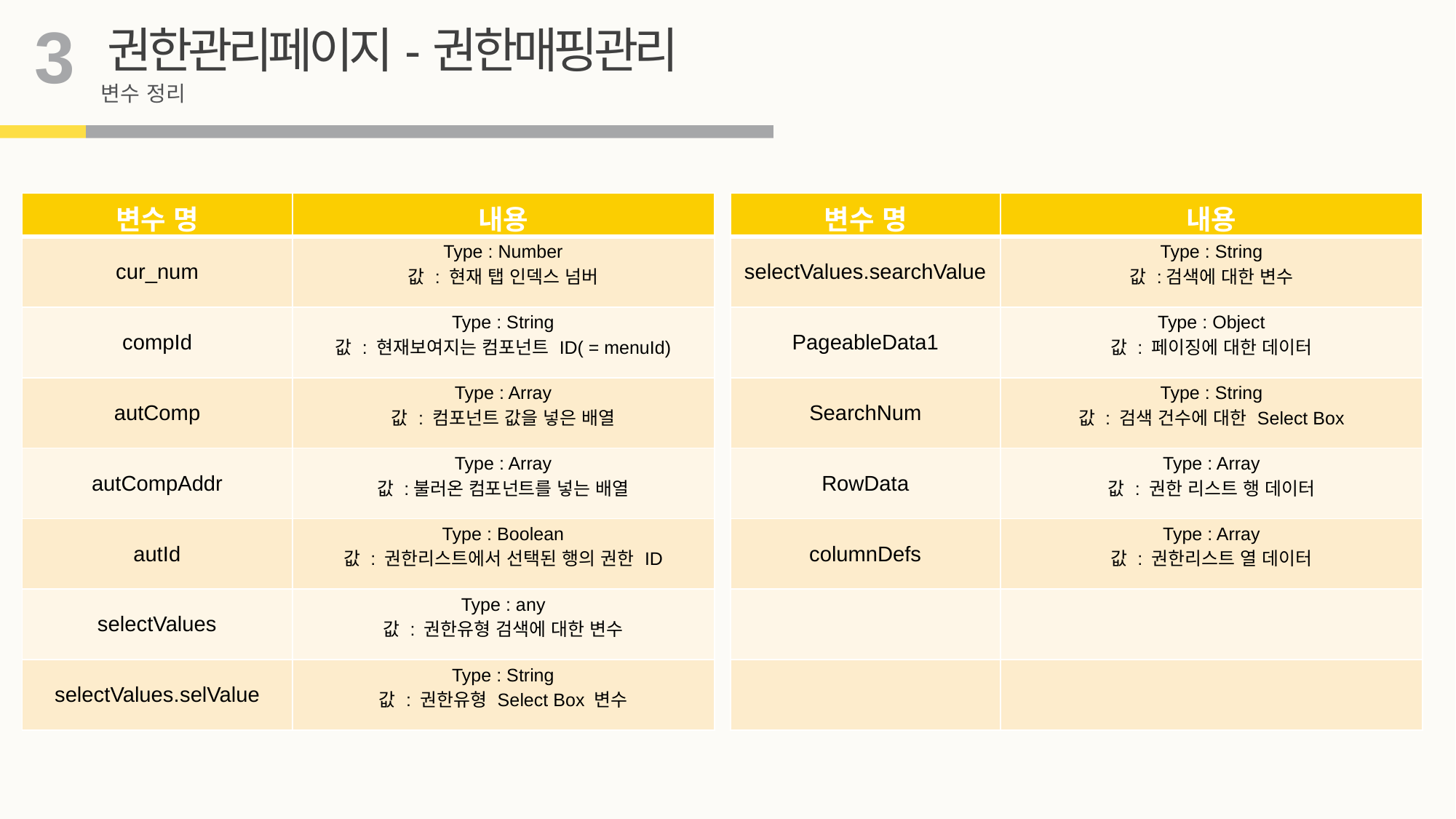

3
권한관리페이지-권한매핑관리
변수 정리

| 변수 명 | 내용 |
| --- | --- |
| cur\_num | Type : Number 값 : 현재 탭 인덱스 넘버 |
| compId | Type : String 값 : 현재보여지는 컴포넌트 ID( = menuId) |
| autComp | Type : Array 값 : 컴포넌트 값을 넣은 배열 |
| autCompAddr | Type : Array 값 :불러온 컴포넌트를 넣는 배열 |
| autId | Type : Boolean 값 : 권한리스트에서 선택된 행의 권한 ID |
| selectValues | Type : any 값 : 권한유형 검색에 대한 변수 |
| selectValues.selValue | Type : String 값 : 권한유형 Select Box 변수 |
| 변수 명 | 내용 |
| --- | --- |
| selectValues.searchValue | Type : String 값 :검색에 대한 변수 |
| PageableData1 | Type : Object 값 : 페이징에 대한 데이터 |
| SearchNum | Type : String 값 : 검색 건수에 대한 Select Box |
| RowData | Type : Array 값 : 권한 리스트 행 데이터 |
| columnDefs | Type : Array 값 : 권한리스트 열 데이터 |
|  |  |
|  |  |